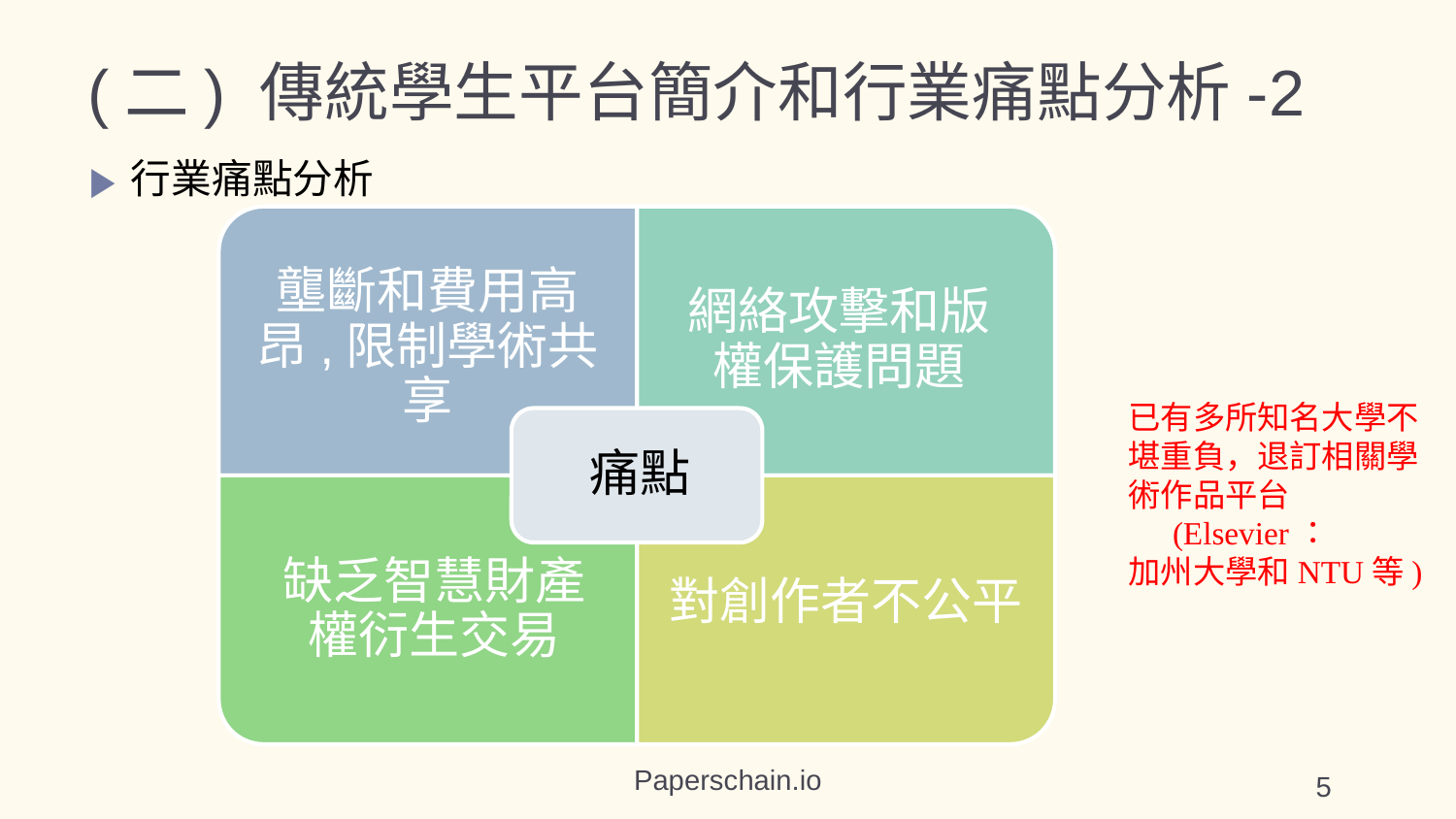

# (二) 傳統學生平台簡介和行業痛點分析-2
行業痛點分析

壟斷和費用高昂,限制學術共享
網絡攻擊和版權保護問題
缺乏智慧財產權衍生交易
對創作者不公平
痛點
已有多所知名大學不
堪重負，退訂相關學
術作品平台 (Elsevier：
加州大學和NTU等)
Paperschain.io
5